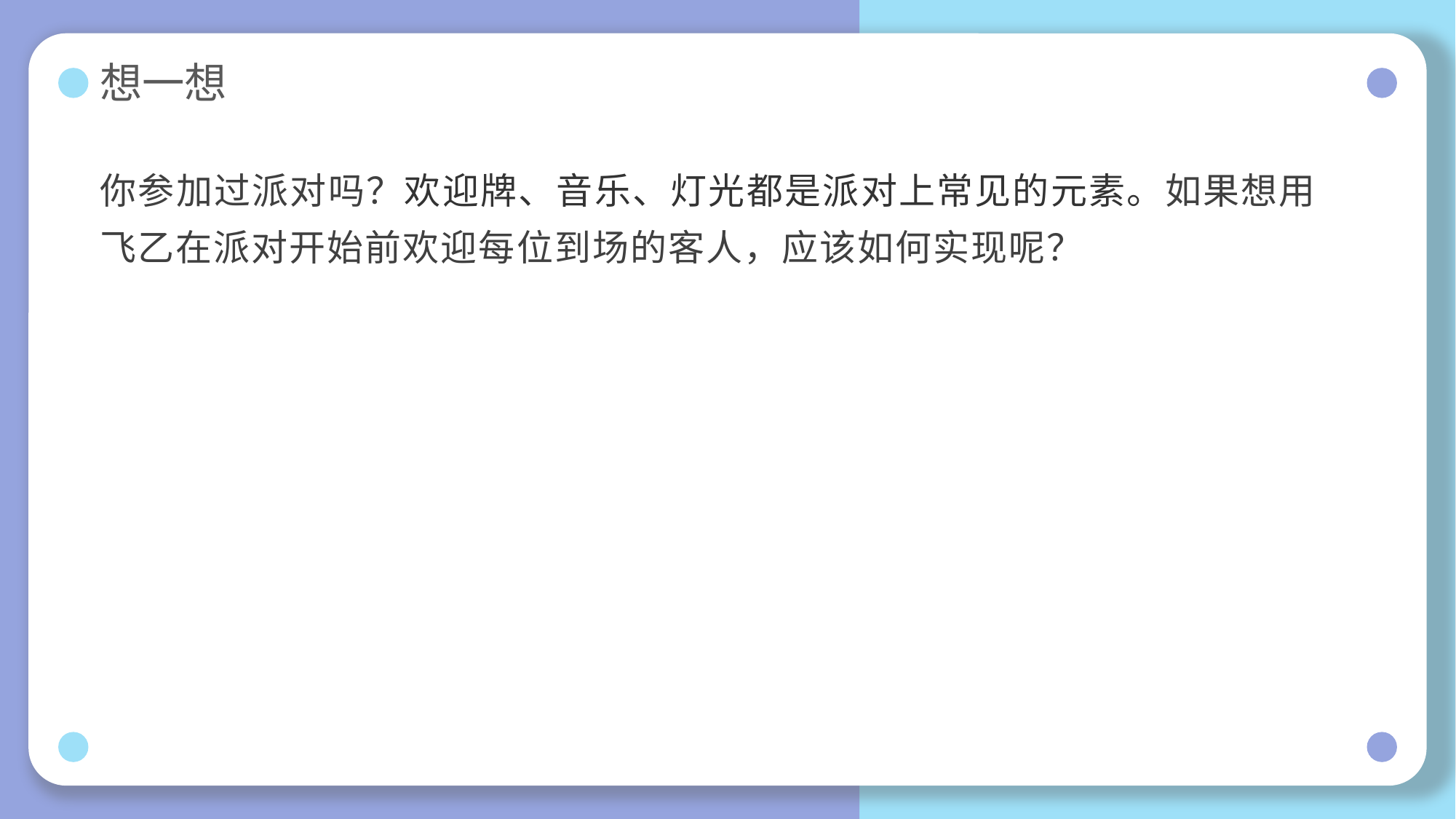

# 想一想
你参加过派对吗？欢迎牌、音乐、灯光都是派对上常见的元素。如果想用飞乙在派对开始前欢迎每位到场的客人，应该如何实现呢？